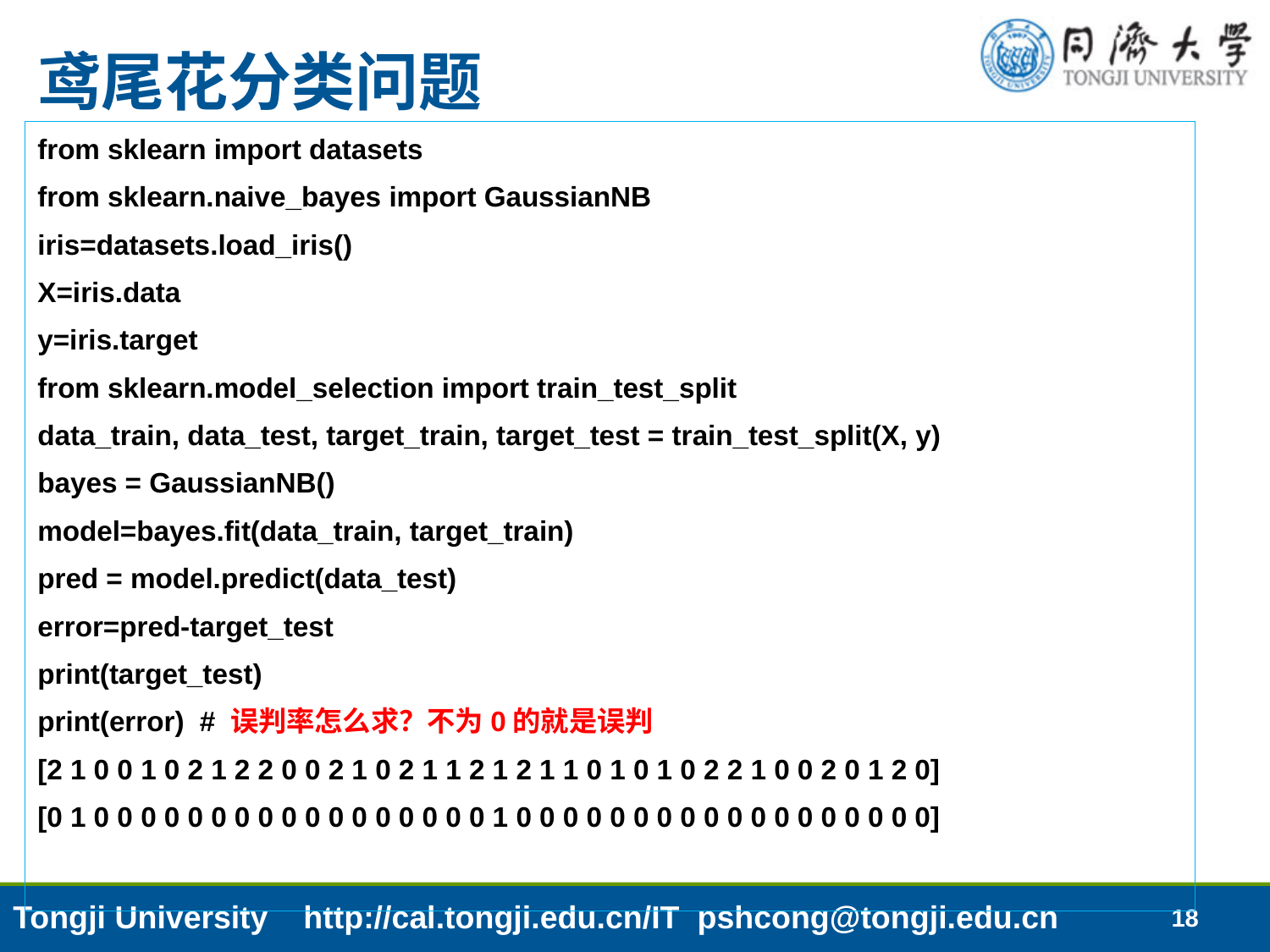

# 鸢尾花分类问题
from sklearn import datasets
from sklearn.naive_bayes import GaussianNB
iris=datasets.load_iris()
X=iris.data
y=iris.target
from sklearn.model_selection import train_test_split
data_train, data_test, target_train, target_test = train_test_split(X, y)
bayes = GaussianNB()
model=bayes.fit(data_train, target_train)
pred = model.predict(data_test)
error=pred-target_test
print(target_test)
print(error)  # 误判率怎么求？不为0的就是误判
[2 1 0 0 1 0 2 1 2 2 0 0 2 1 0 2 1 1 2 1 2 1 1 0 1 0 1 0 2 2 1 0 0 2 0 1 2 0]
[0 1 0 0 0 0 0 0 0 0 0 0 0 0 0 0 0 0 0 1 0 0 0 0 0 0 0 0 0 0 0 0 0 0 0 0 0 0]